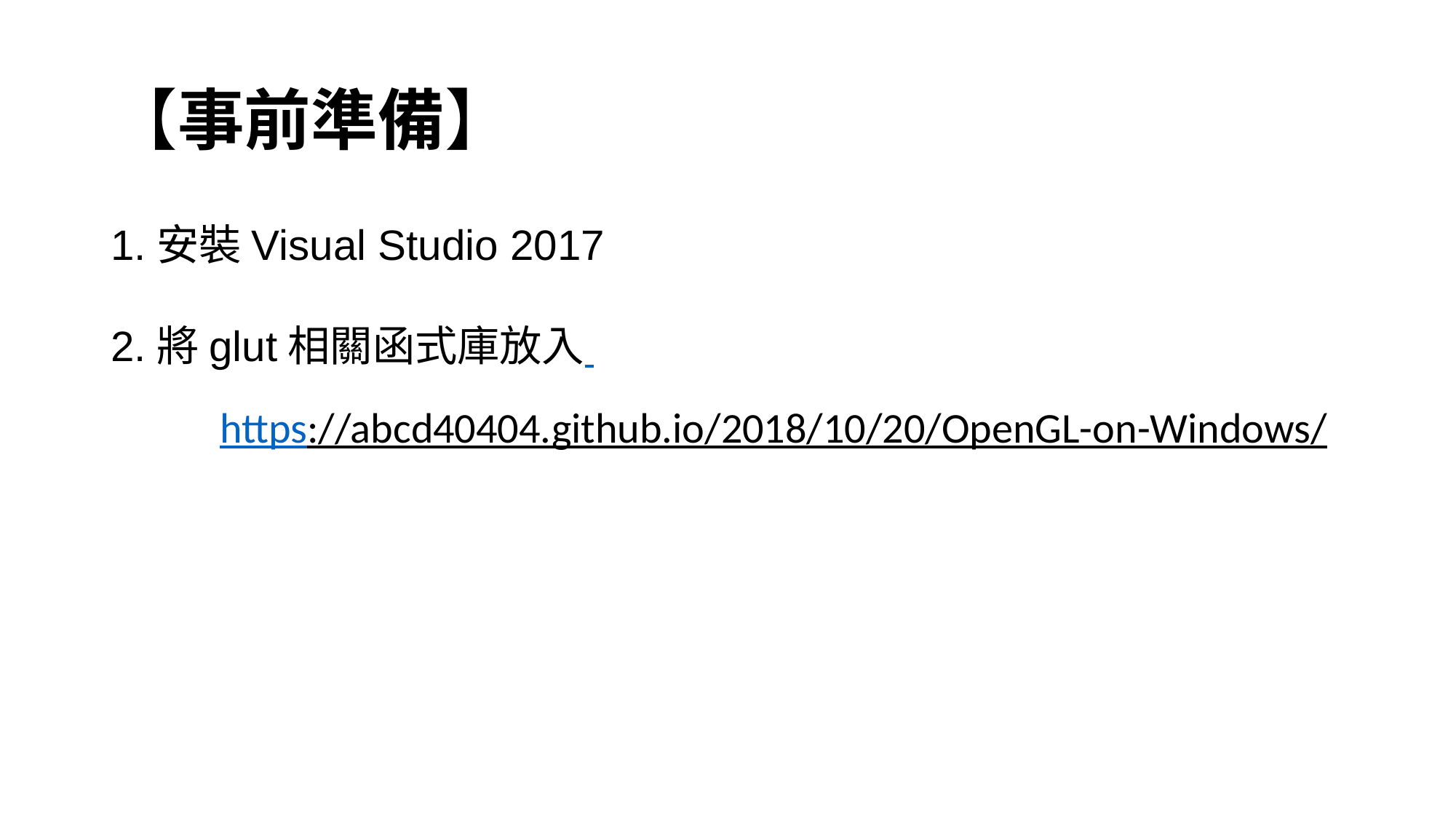

# 【事前準備】
1.安裝Visual Studio 2017

2.將glut相關函式庫放入

	https://abcd40404.github.io/2018/10/20/OpenGL-on-Windows/